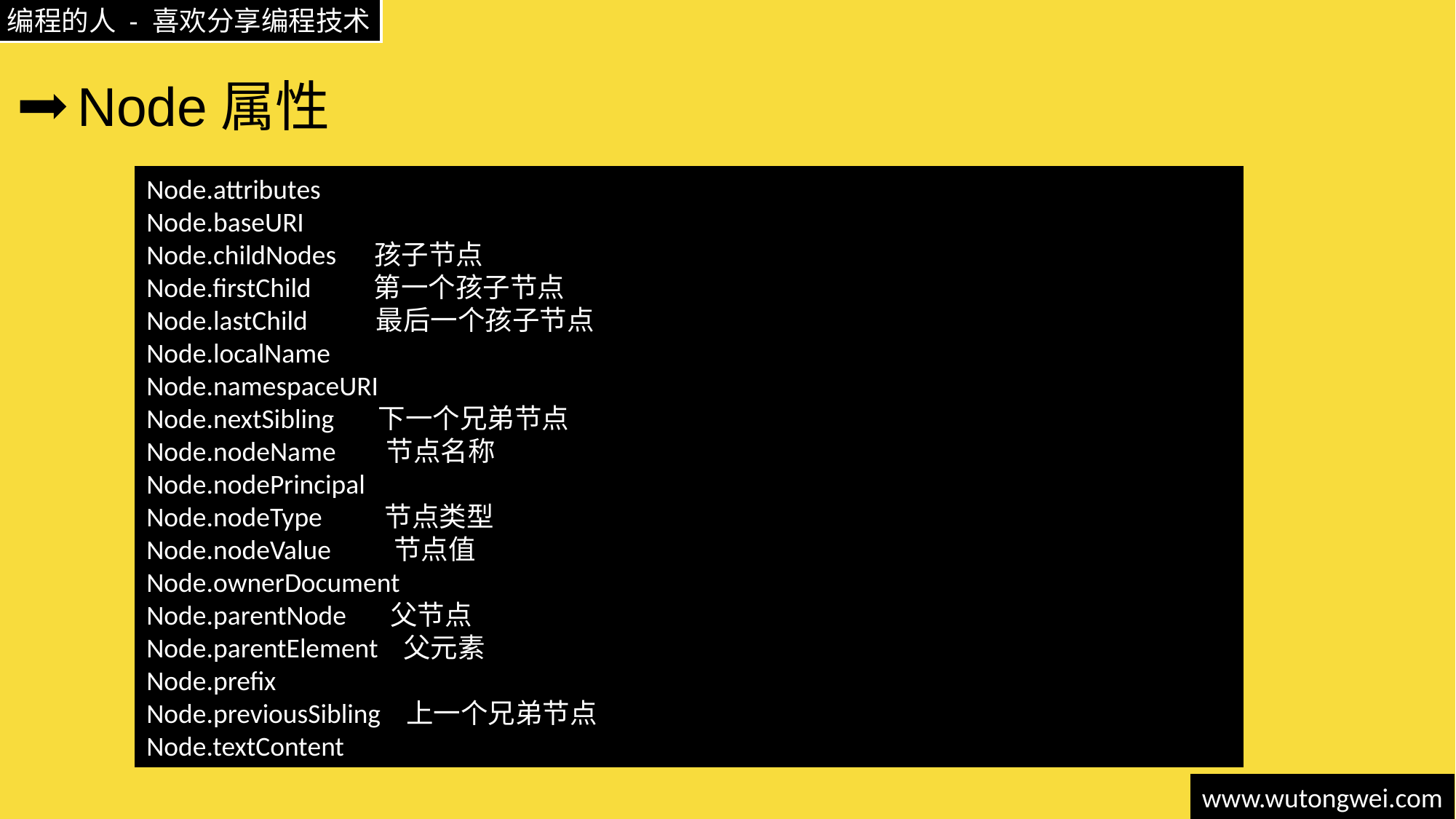

# Node属性
Node.attributes
Node.baseURI
Node.childNodes     孩子节点
Node.firstChild         第一个孩子节点
Node.lastChild          最后一个孩子节点
Node.localName
Node.namespaceURI
Node.nextSibling      下一个兄弟节点
Node.nodeName       节点名称
Node.nodePrincipal
Node.nodeType         节点类型
Node.nodeValue         节点值
Node.ownerDocument
Node.parentNode      父节点
Node.parentElement   父元素
Node.prefix
Node.previousSibling   上一个兄弟节点
Node.textContent